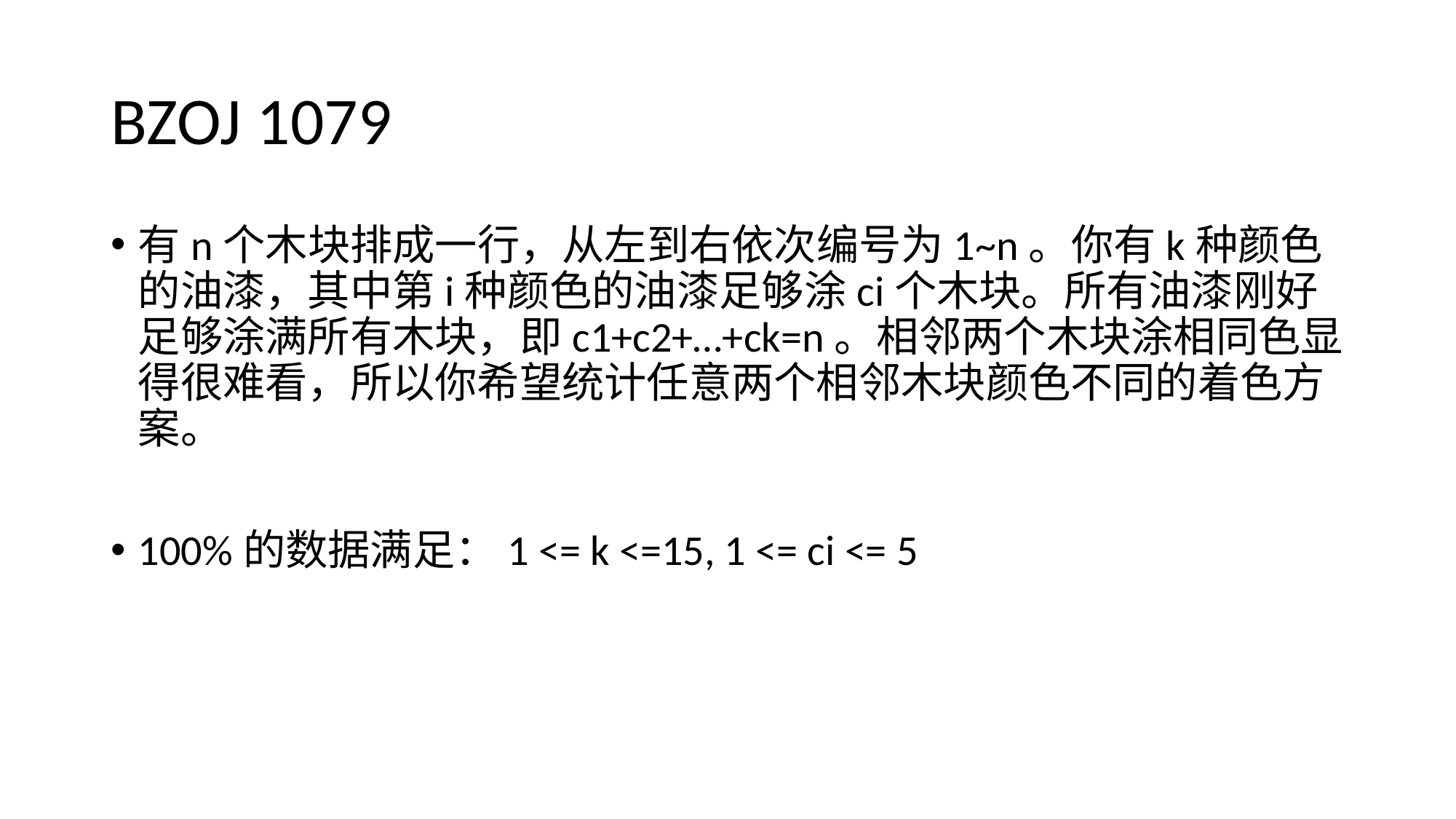

# BZOJ 1079
有n个木块排成一行，从左到右依次编号为1~n。你有k种颜色的油漆，其中第i种颜色的油漆足够涂ci个木块。所有油漆刚好足够涂满所有木块，即c1+c2+…+ck=n。相邻两个木块涂相同色显得很难看，所以你希望统计任意两个相邻木块颜色不同的着色方案。

100%的数据满足：1 <= k <=15, 1 <= ci <= 5